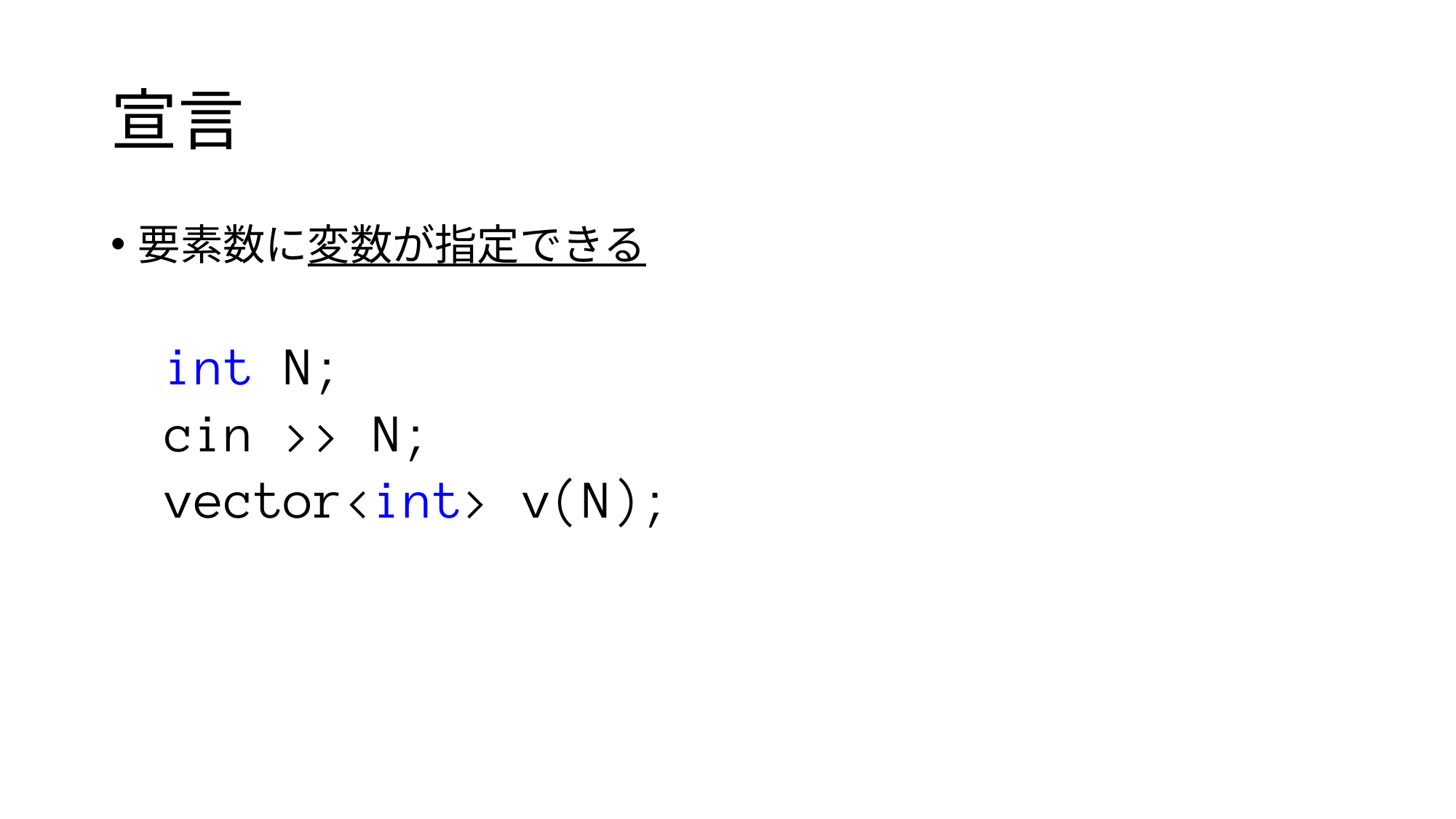

# 宣言
要素数に変数が指定できる

int N;
cin >> N;
vector<int> v(N);